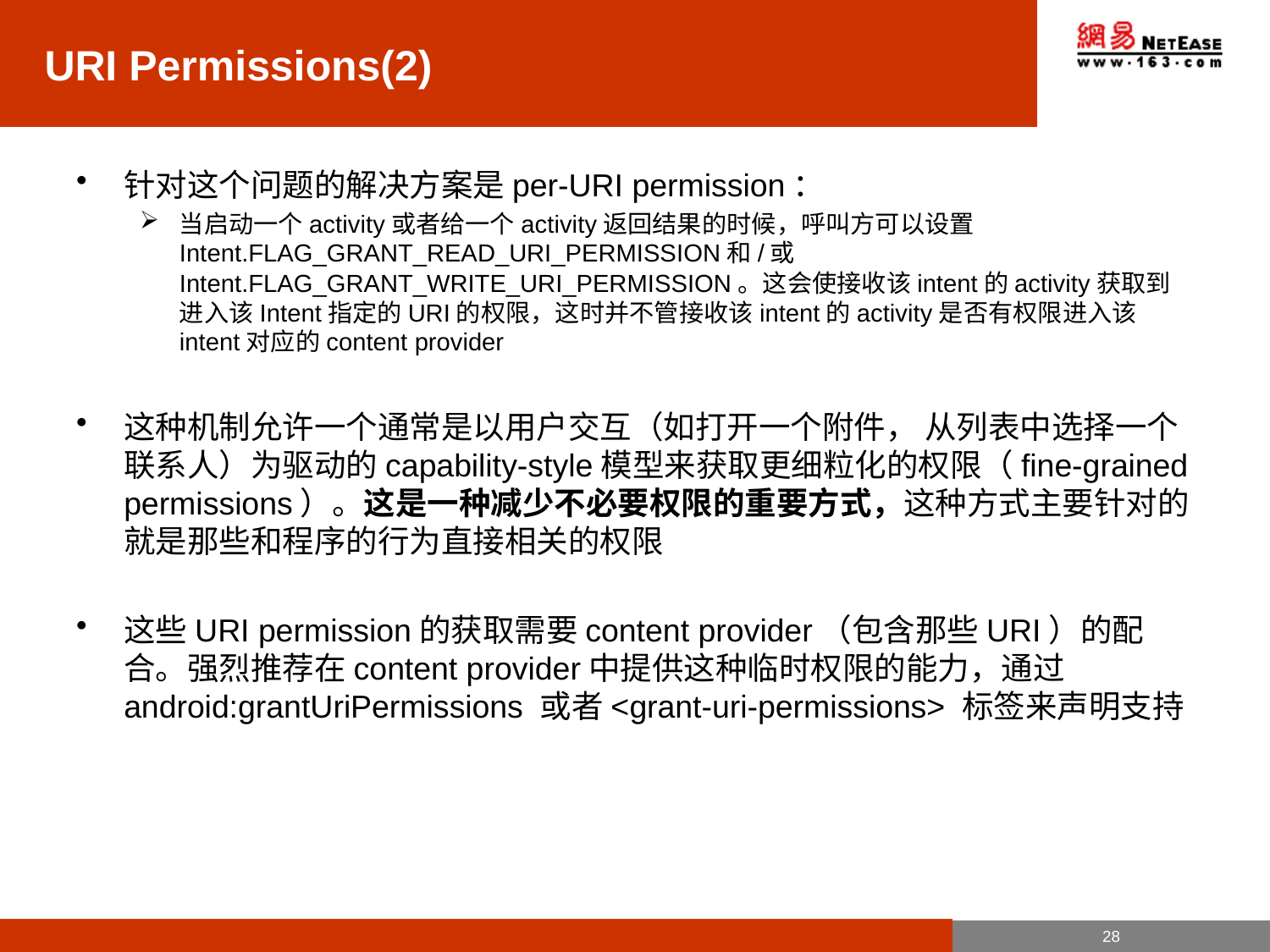

# URI Permissions(2)
针对这个问题的解决方案是per-URI permission：
当启动一个activity或者给一个activity返回结果的时候，呼叫方可以设置Intent.FLAG_GRANT_READ_URI_PERMISSION和/或Intent.FLAG_GRANT_WRITE_URI_PERMISSION。这会使接收该intent的activity获取到进入该Intent指定的URI的权限，这时并不管接收该intent的activity是否有权限进入该intent对应的content provider

这种机制允许一个通常是以用户交互（如打开一个附件， 从列表中选择一个联系人）为驱动的capability-style模型来获取更细粒化的权限（fine-grained permissions）。这是一种减少不必要权限的重要方式，这种方式主要针对的就是那些和程序的行为直接相关的权限

这些URI permission的获取需要content provider（包含那些URI）的配合。强烈推荐在content provider中提供这种临时权限的能力，通过android:grantUriPermissions 或者<grant-uri-permissions> 标签来声明支持

28